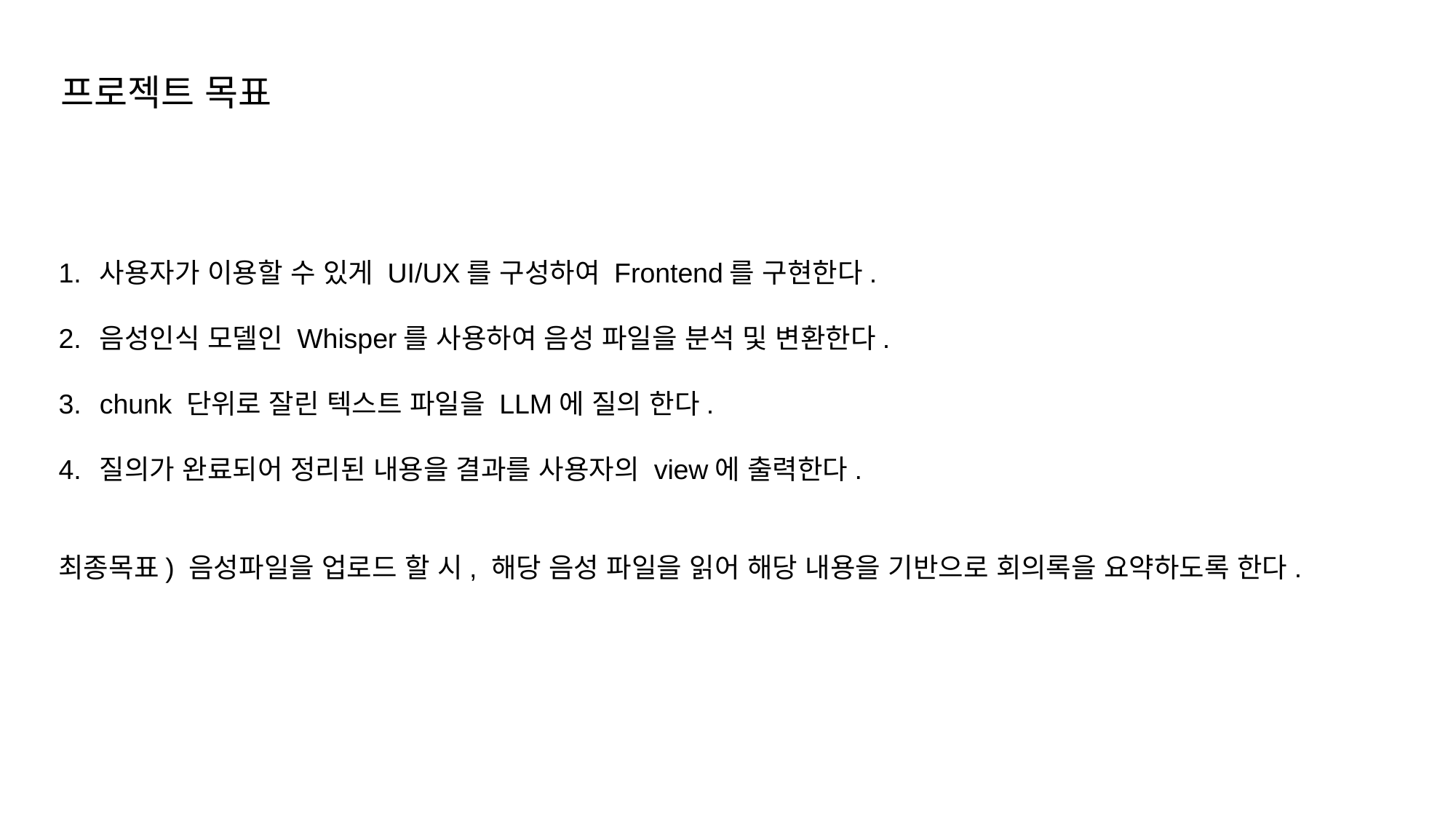

프로젝트 목표

사용자가 이용할 수 있게 UI/UX를 구성하여 Frontend를 구현한다.

음성인식 모델인 Whisper를 사용하여 음성 파일을 분석 및 변환한다.

chunk 단위로 잘린 텍스트 파일을 LLM에 질의 한다.

질의가 완료되어 정리된 내용을 결과를 사용자의 view에 출력한다.

최종목표) 음성파일을 업로드 할 시, 해당 음성 파일을 읽어 해당 내용을 기반으로 회의록을 요약하도록 한다.